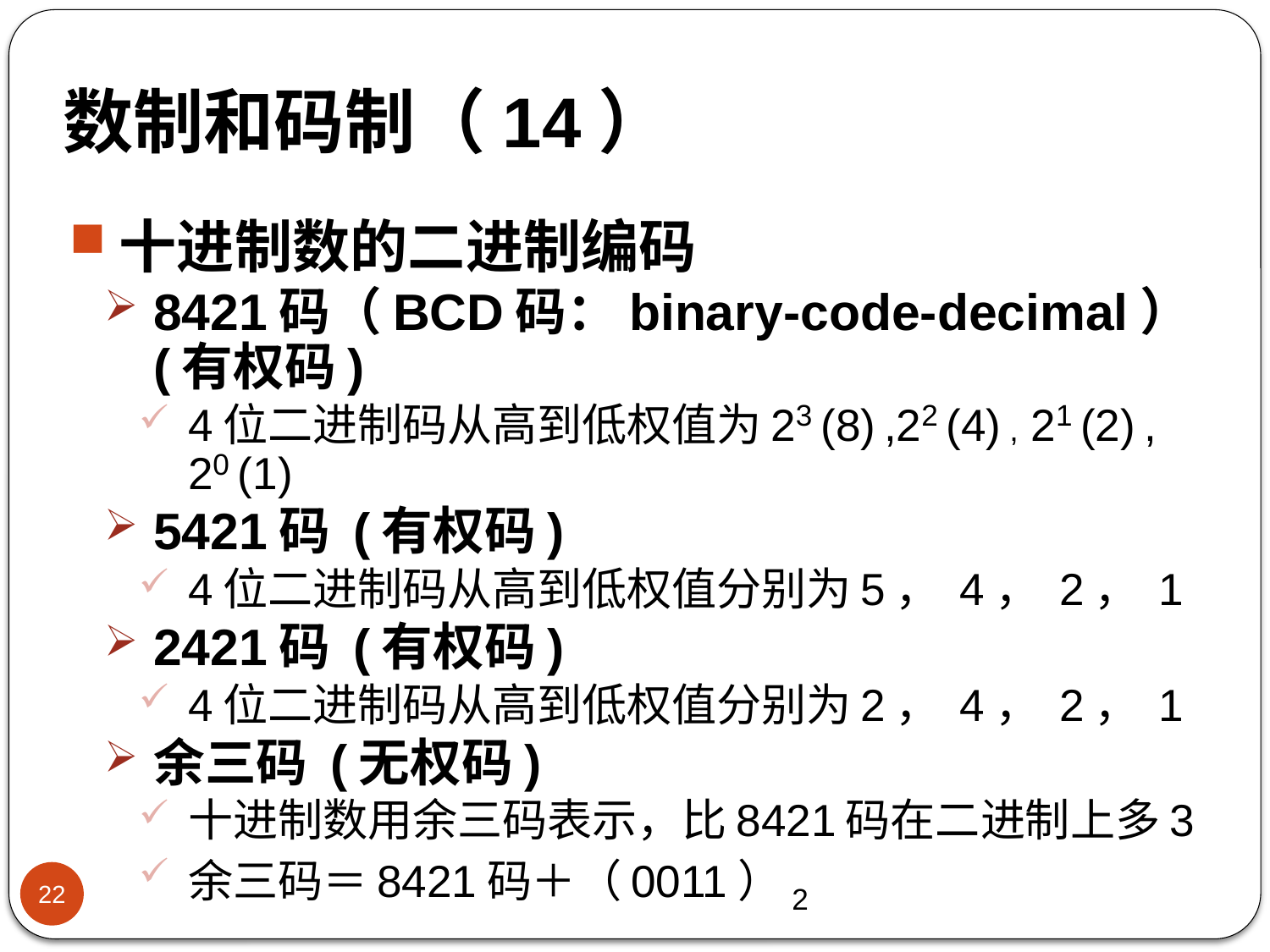

# 数制和码制（14）
十进制数的二进制编码
8421码（BCD码：binary-code-decimal）(有权码)
4位二进制码从高到低权值为23 (8) ,22 (4) , 21 (2) , 20 (1)
5421码 (有权码)
4位二进制码从高到低权值分别为5， 4， 2， 1
2421码 (有权码)
4位二进制码从高到低权值分别为2， 4， 2， 1
余三码 (无权码)
十进制数用余三码表示，比8421码在二进制上多3
余三码＝8421码＋（0011）2
22